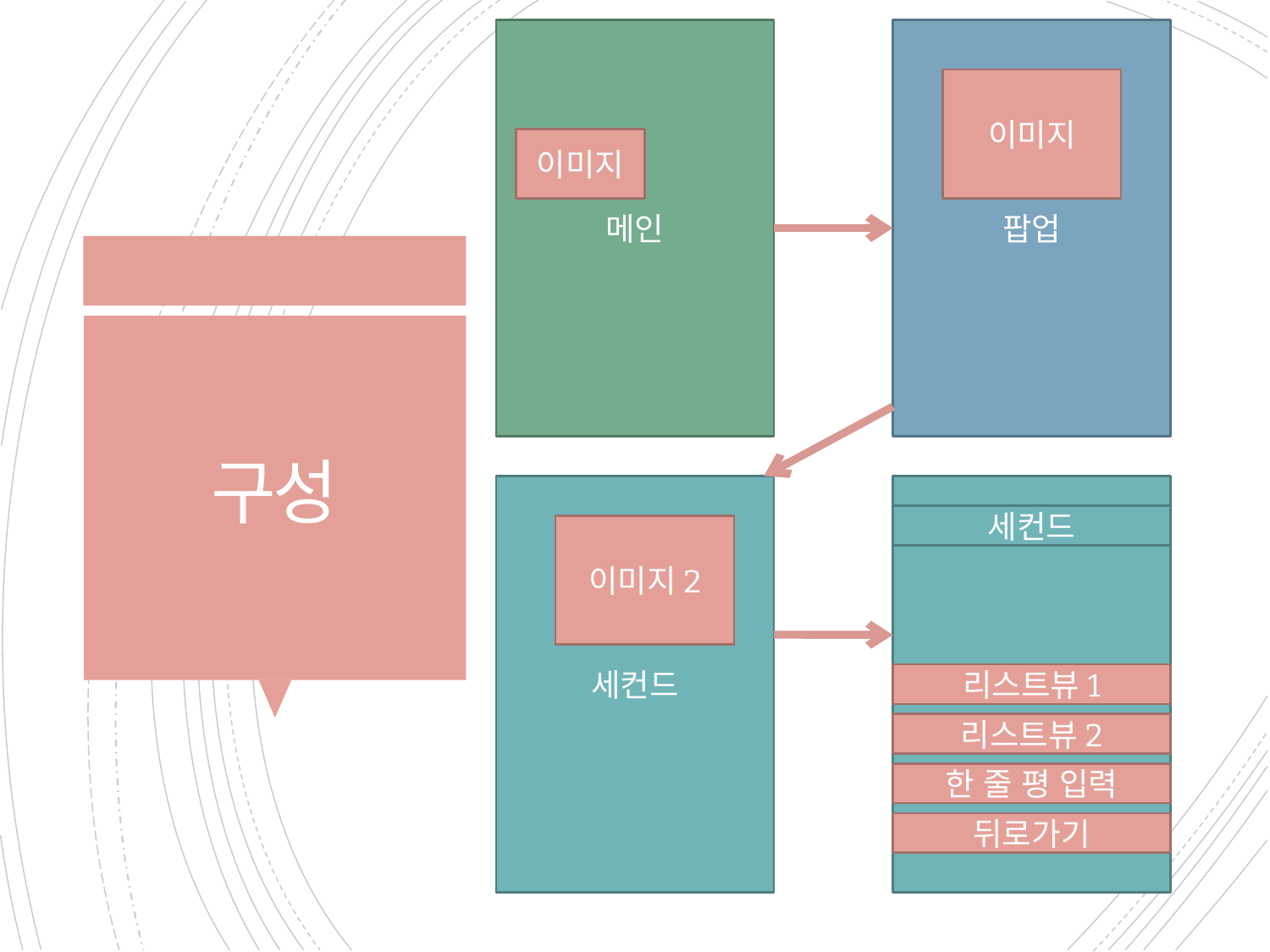

메인
팝업
이미지
이미지
# 구성
세컨드

세컨드
이미지2
리스트뷰1
리스트뷰2
한 줄 평 입력
뒤로가기